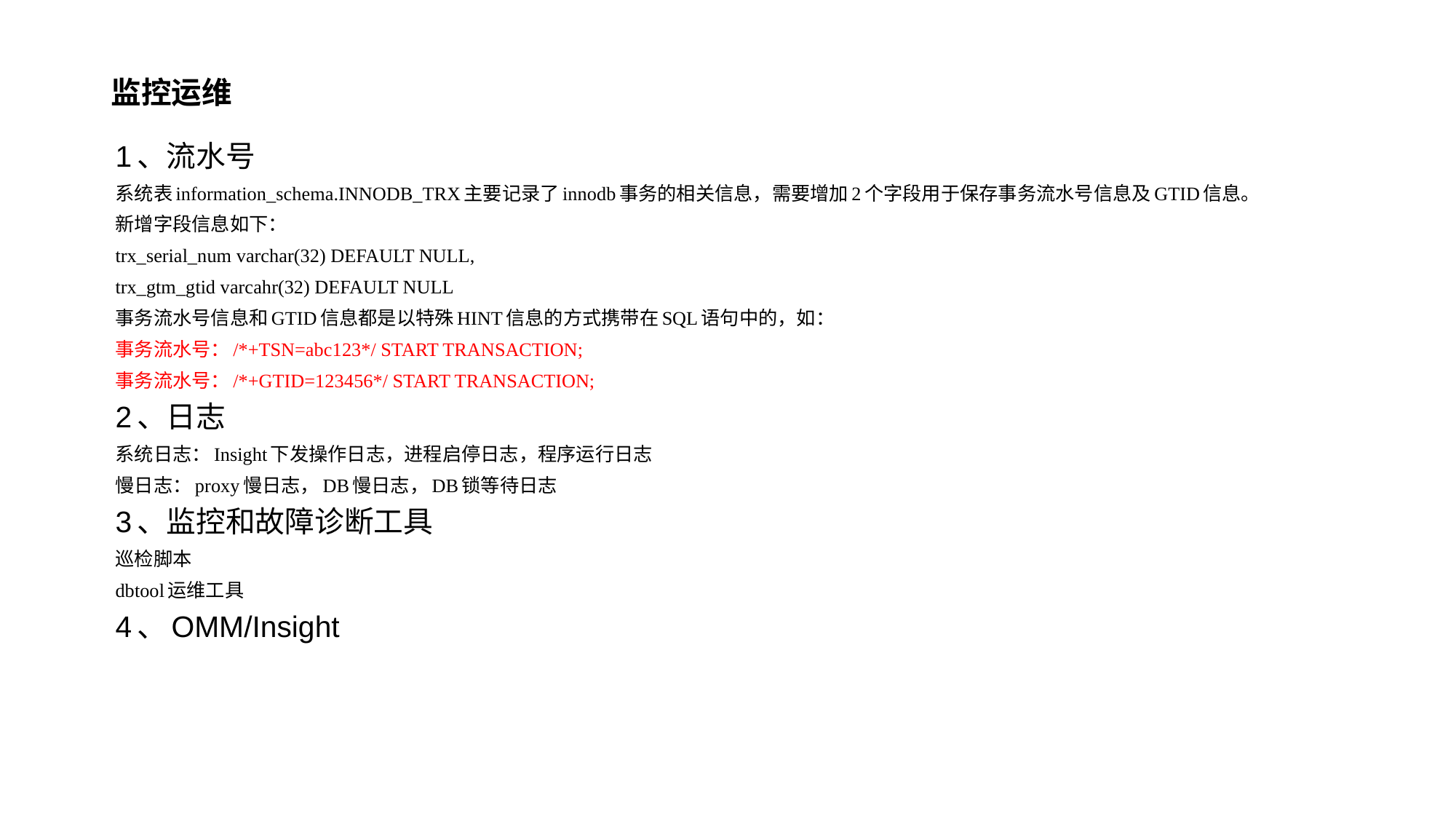

# 监控运维
1、流水号
系统表information_schema.INNODB_TRX主要记录了innodb事务的相关信息，需要增加2个字段用于保存事务流水号信息及GTID信息。
新增字段信息如下：
trx_serial_num varchar(32) DEFAULT NULL,
trx_gtm_gtid varcahr(32) DEFAULT NULL
事务流水号信息和GTID信息都是以特殊HINT信息的方式携带在SQL语句中的，如：
事务流水号：/*+TSN=abc123*/ START TRANSACTION;
事务流水号：/*+GTID=123456*/ START TRANSACTION;
2、日志
系统日志：Insight下发操作日志，进程启停日志，程序运行日志
慢日志：proxy慢日志，DB慢日志，DB锁等待日志
3、监控和故障诊断工具
巡检脚本
dbtool运维工具
4、OMM/Insight